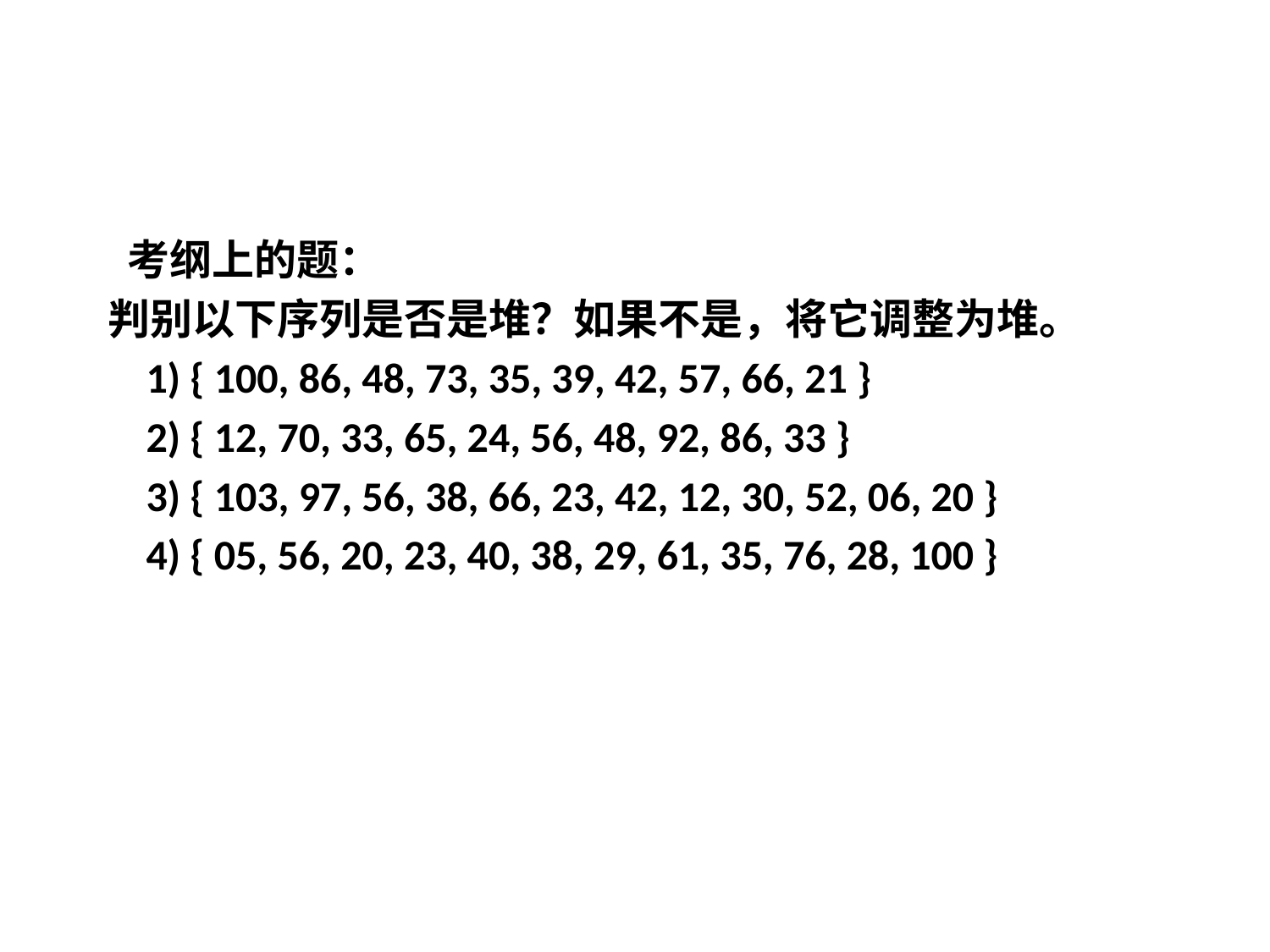

考纲上的题：
判别以下序列是否是堆？如果不是，将它调整为堆。
    1) { 100, 86, 48, 73, 35, 39, 42, 57, 66, 21 }
    2) { 12, 70, 33, 65, 24, 56, 48, 92, 86, 33 }
    3) { 103, 97, 56, 38, 66, 23, 42, 12, 30, 52, 06, 20 }
    4) { 05, 56, 20, 23, 40, 38, 29, 61, 35, 76, 28, 100 }